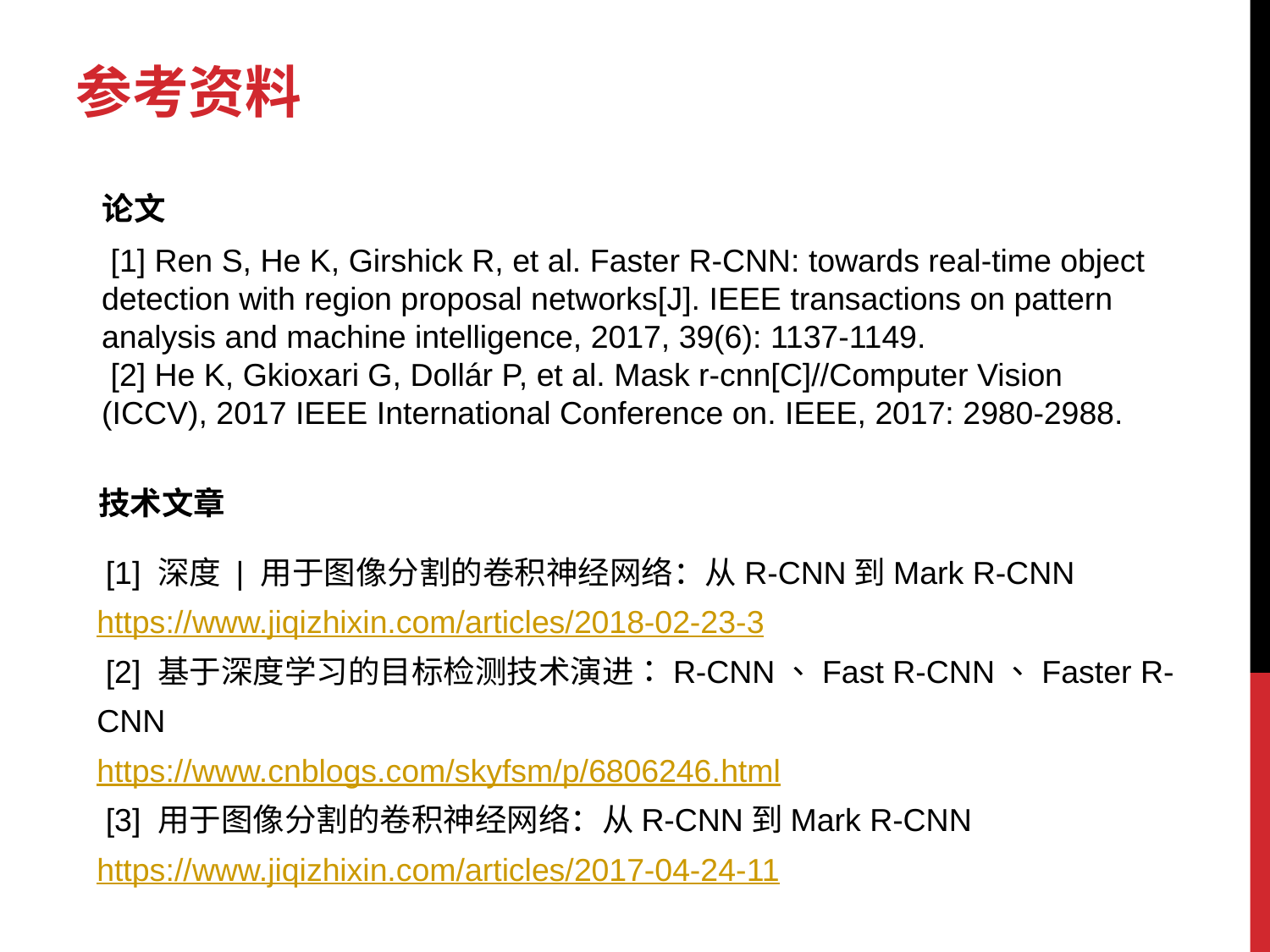

参考资料
论文
 [1] Ren S, He K, Girshick R, et al. Faster R-CNN: towards real-time object detection with region proposal networks[J]. IEEE transactions on pattern analysis and machine intelligence, 2017, 39(6): 1137-1149.
 [2] He K, Gkioxari G, Dollár P, et al. Mask r-cnn[C]//Computer Vision (ICCV), 2017 IEEE International Conference on. IEEE, 2017: 2980-2988.

技术文章
 [1] 深度 | 用于图像分割的卷积神经网络：从R-CNN到Mark R-CNN
https://www.jiqizhixin.com/articles/2018-02-23-3
 [2] 基于深度学习的目标检测技术演进：R-CNN、Fast R-CNN、Faster R-CNN
https://www.cnblogs.com/skyfsm/p/6806246.html
 [3] 用于图像分割的卷积神经网络：从R-CNN到Mark R-CNN
https://www.jiqizhixin.com/articles/2017-04-24-11